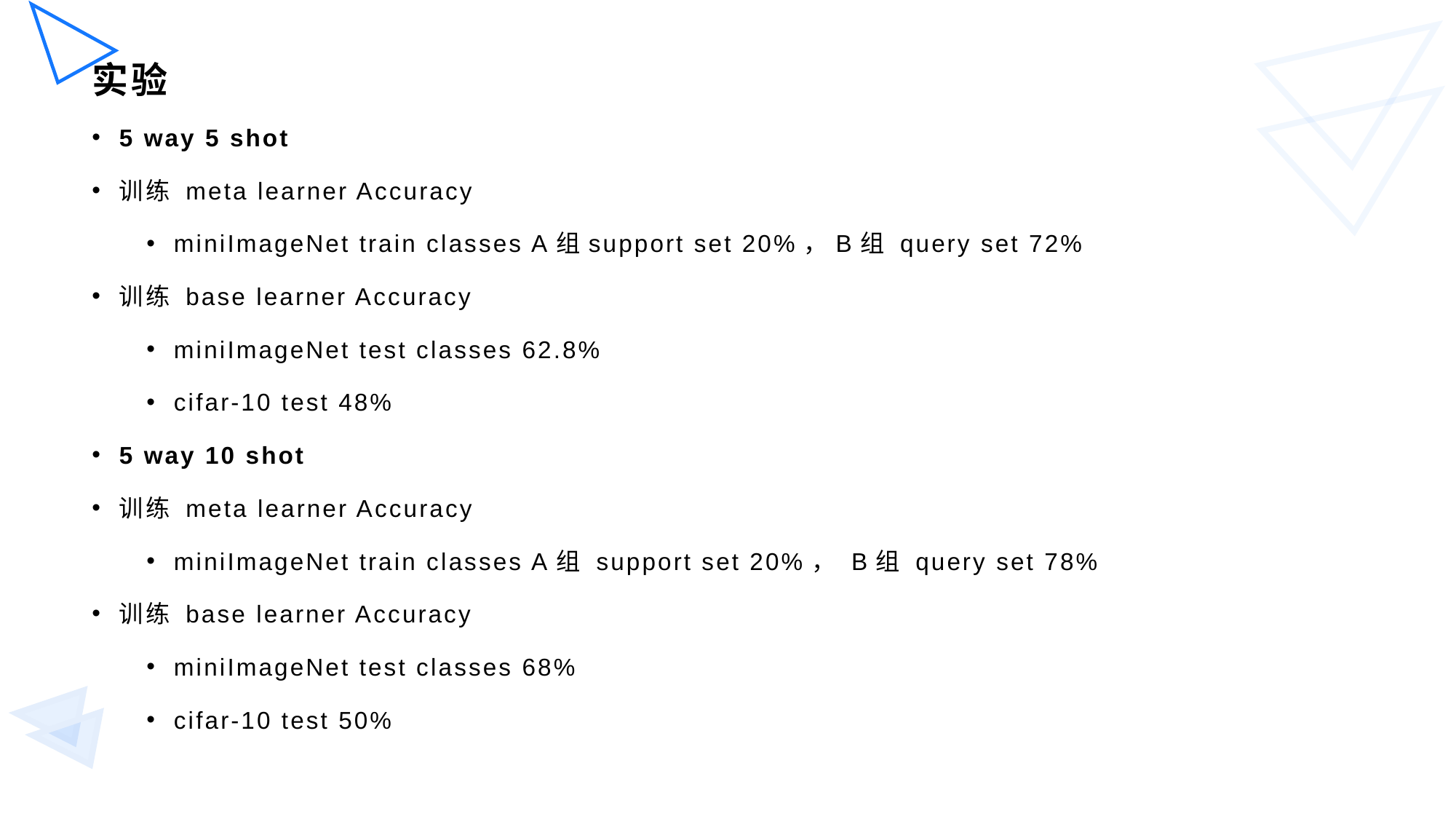

# 实验
5 way 5 shot
训练 meta learner Accuracy
miniImageNet train classes A组support set 20%，B组 query set 72%
训练 base learner Accuracy
miniImageNet test classes 62.8%
cifar-10 test 48%
5 way 10 shot
训练 meta learner Accuracy
miniImageNet train classes A组 support set 20%， B组 query set 78%
训练 base learner Accuracy
miniImageNet test classes 68%
cifar-10 test 50%